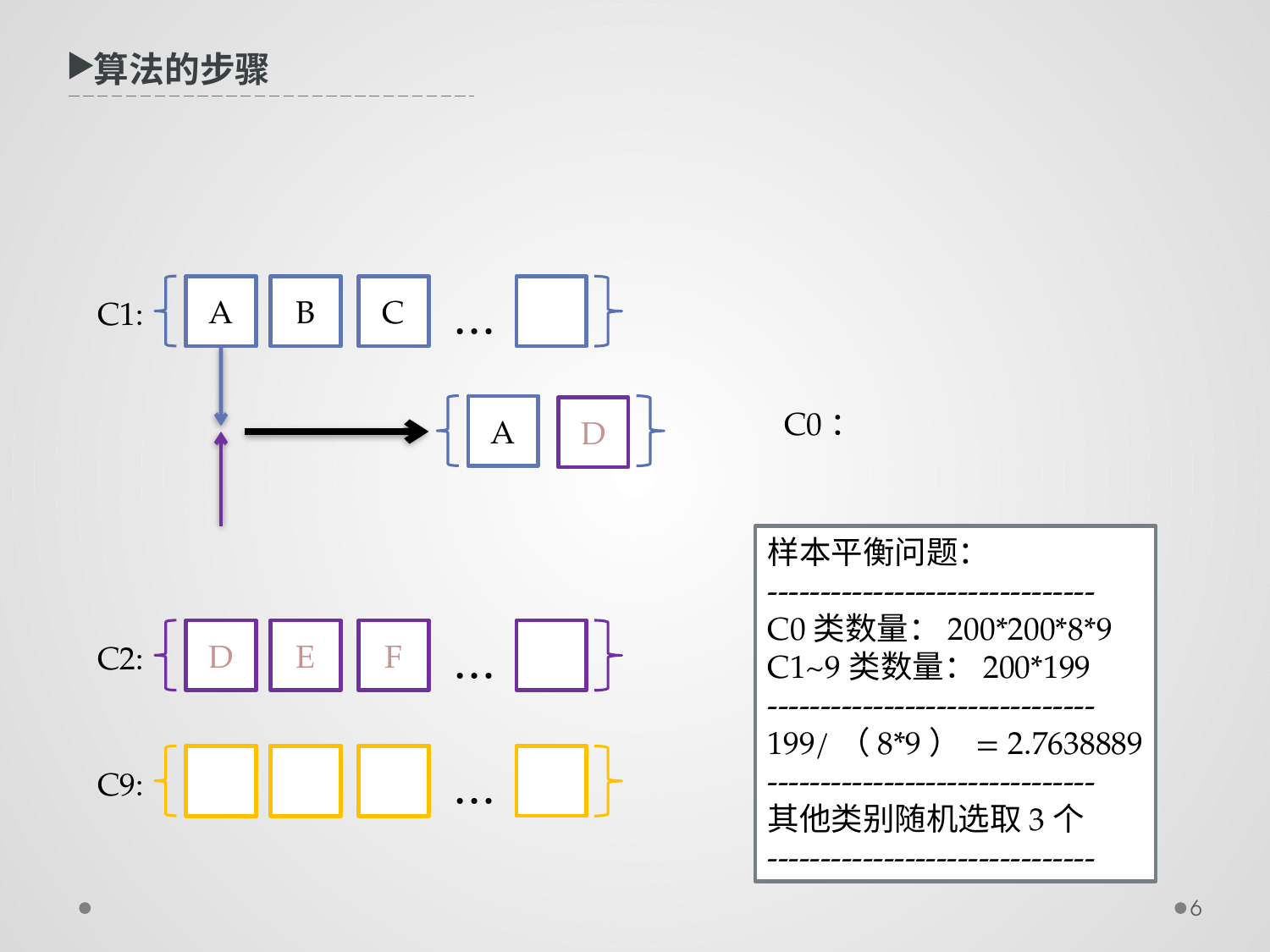

算法的步骤

A
B
C
…
C1:

A
D
C0：
样本平衡问题：
-------------------------------
C0类数量：200*200*8*9
C1~9类数量：200*199
-------------------------------
199/（8*9） = 2.7638889
-------------------------------
其他类别随机选取3个
-------------------------------

D
E
F
…
C2:

…
C9:
6